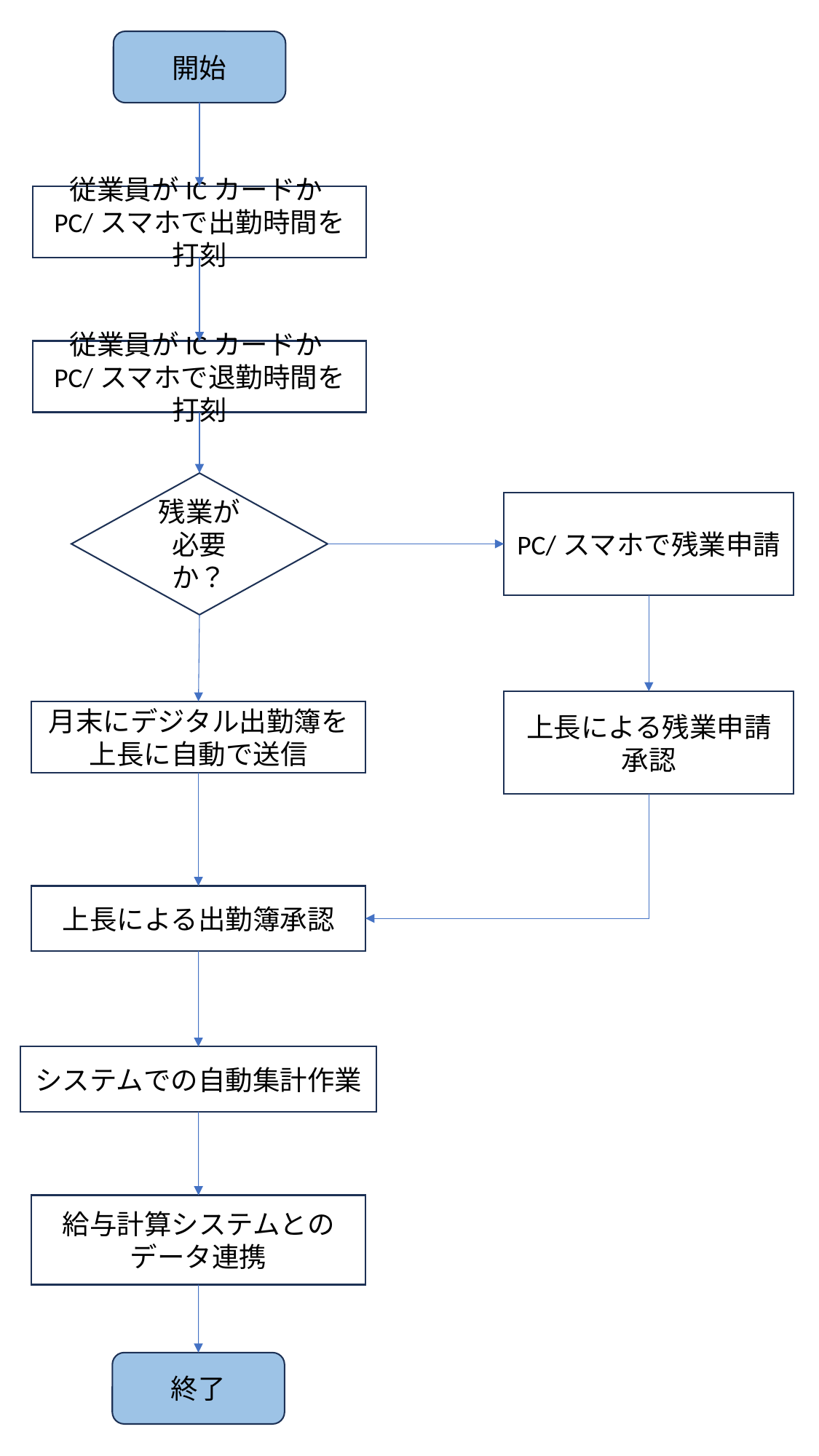

開始
従業員がICカードかPC/スマホで出勤時間を打刻
従業員がICカードかPC/スマホで退勤時間を打刻
残業が必要か？
PC/スマホで残業申請
上長による残業申請承認
月末にデジタル出勤簿を上長に自動で送信
上長による出勤簿承認
システムでの自動集計作業
給与計算システムとのデータ連携
終了